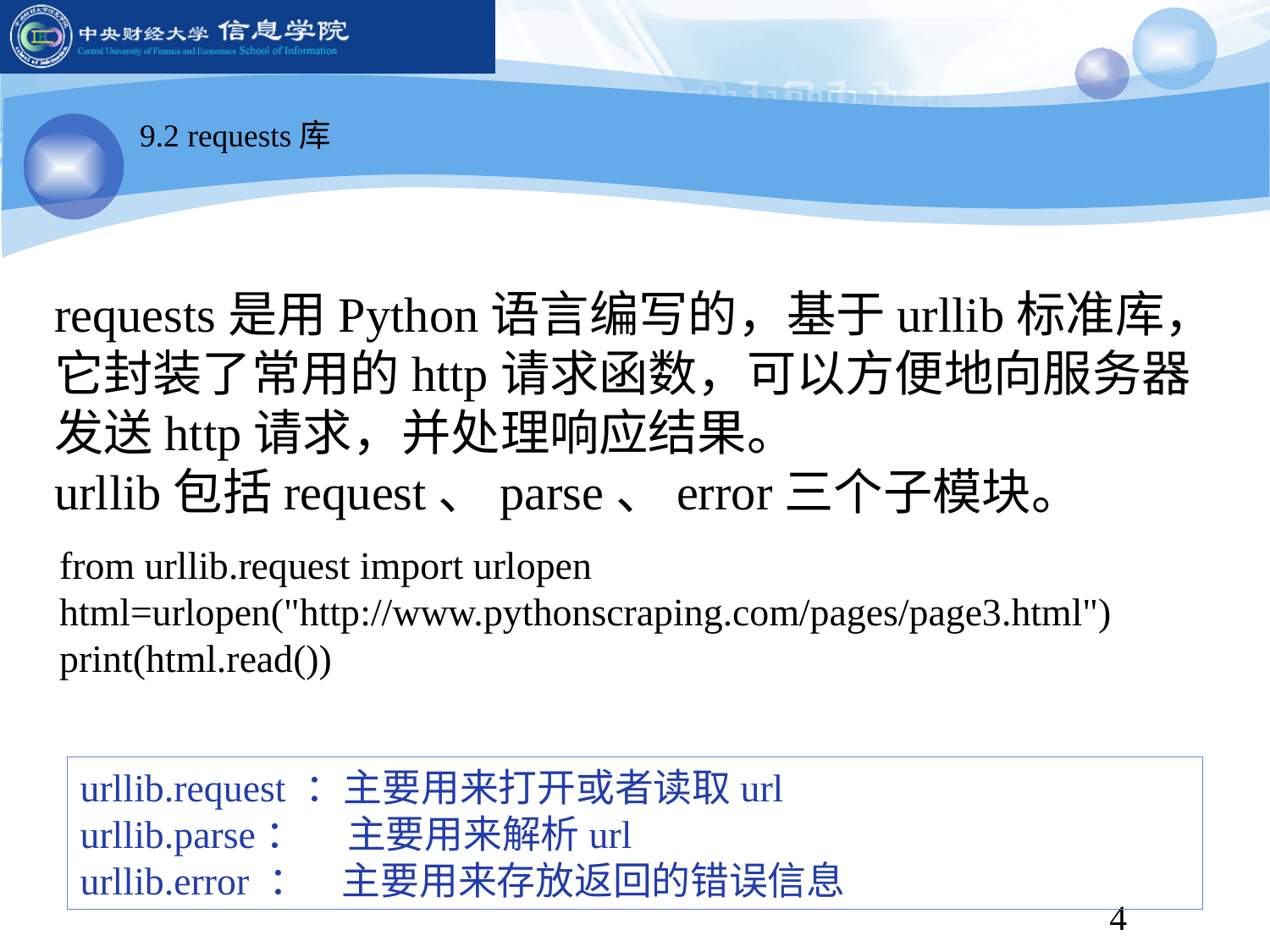

9.2 requests库

requests是用Python语言编写的，基于urllib标准库，它封装了常用的http请求函数，可以方便地向服务器发送http请求，并处理响应结果。
urllib包括request、parse、error三个子模块。

from urllib.request import urlopen
html=urlopen("http://www.pythonscraping.com/pages/page3.html")
print(html.read())
urllib.request ：主要用来打开或者读取url
urllib.parse：     主要用来解析url
urllib.error ：    主要用来存放返回的错误信息